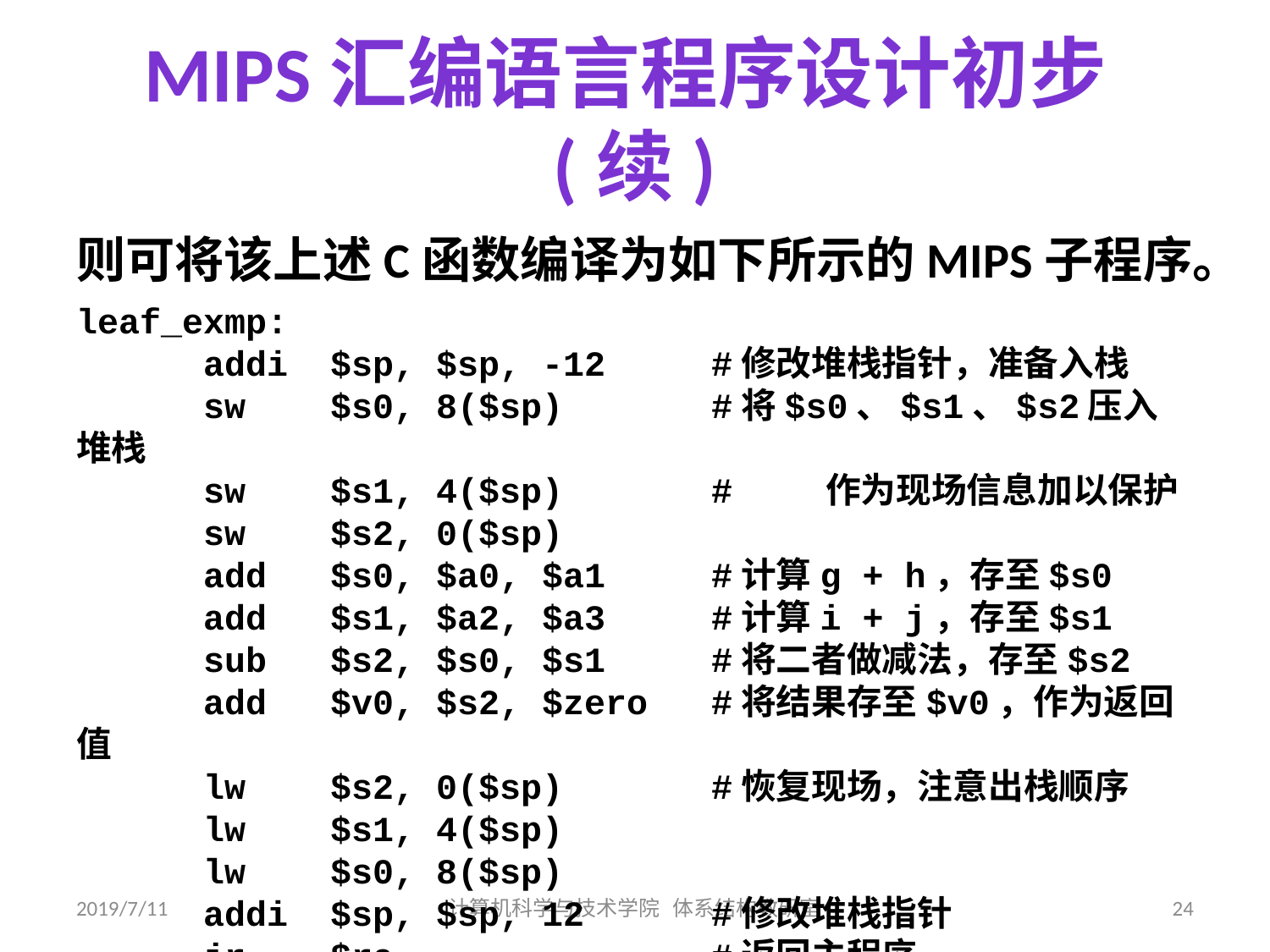

# MIPS汇编语言程序设计初步(续)
则可将该上述C函数编译为如下所示的MIPS子程序。
leaf_exmp:
	addi	$sp, $sp, -12	#修改堆栈指针，准备入栈
	sw	$s0, 8($sp)		#将$s0、$s1、$s2压入堆栈
	sw	$s1, 4($sp)		#    作为现场信息加以保护
	sw	$s2, 0($sp)
	add	$s0, $a0, $a1	#计算g + h，存至$s0
	add	$s1, $a2, $a3	#计算i + j，存至$s1
	sub	$s2, $s0, $s1	#将二者做减法，存至$s2
	add	$v0, $s2, $zero	#将结果存至$v0，作为返回值
	lw	$s2, 0($sp)		#恢复现场，注意出栈顺序
	lw	$s1, 4($sp)
	lw	$s0, 8($sp)
	addi	$sp, $sp, 12	#修改堆栈指针
	jr	$ra			#返回主程序
2019/7/11
计算机科学与技术学院  体系结构教研室
24